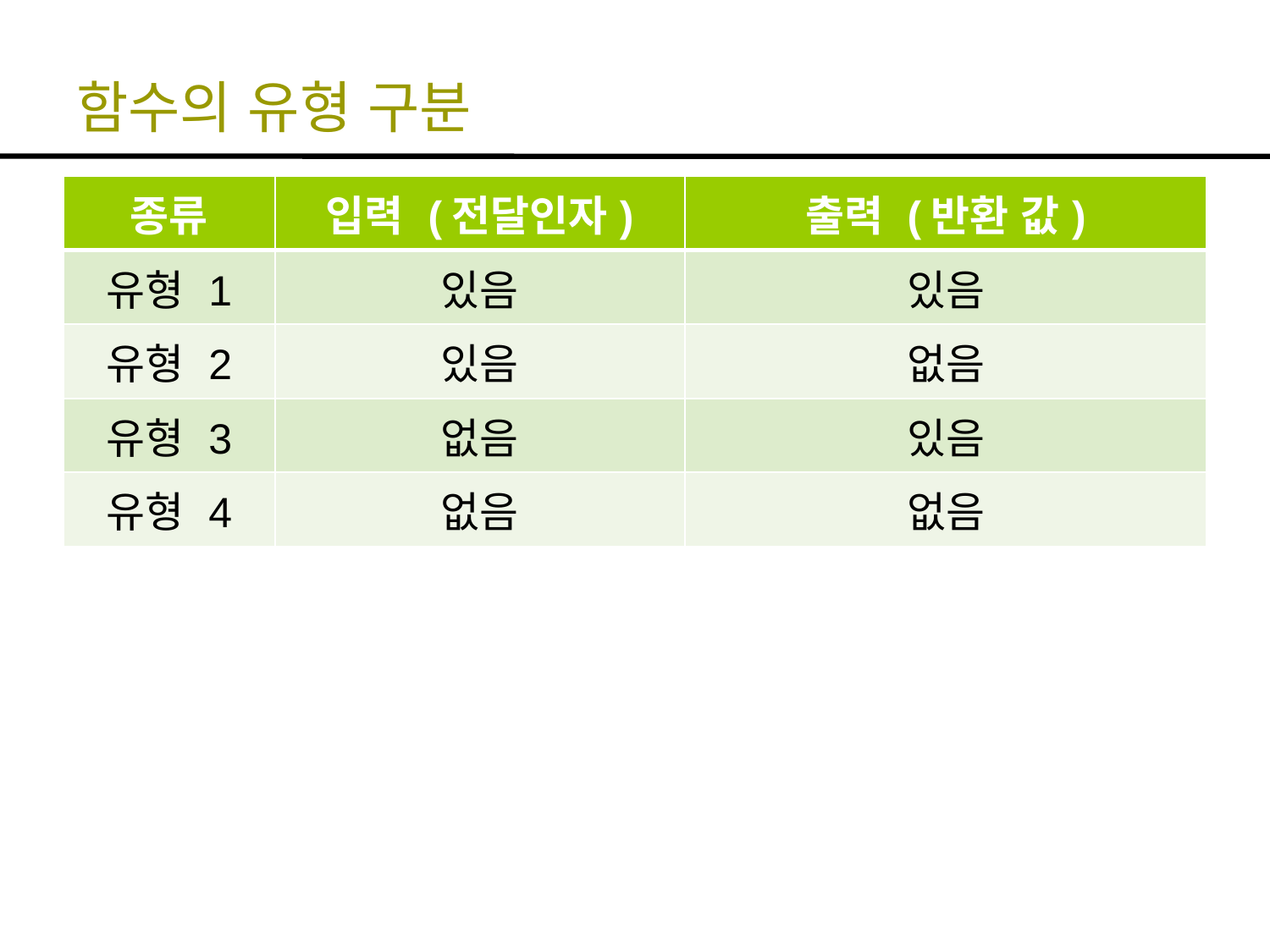

# 함수의 유형 구분
| 종류 | 입력 (전달인자) | 출력 (반환 값) |
| --- | --- | --- |
| 유형 1 | 있음 | 있음 |
| 유형 2 | 있음 | 없음 |
| 유형 3 | 없음 | 있음 |
| 유형 4 | 없음 | 없음 |